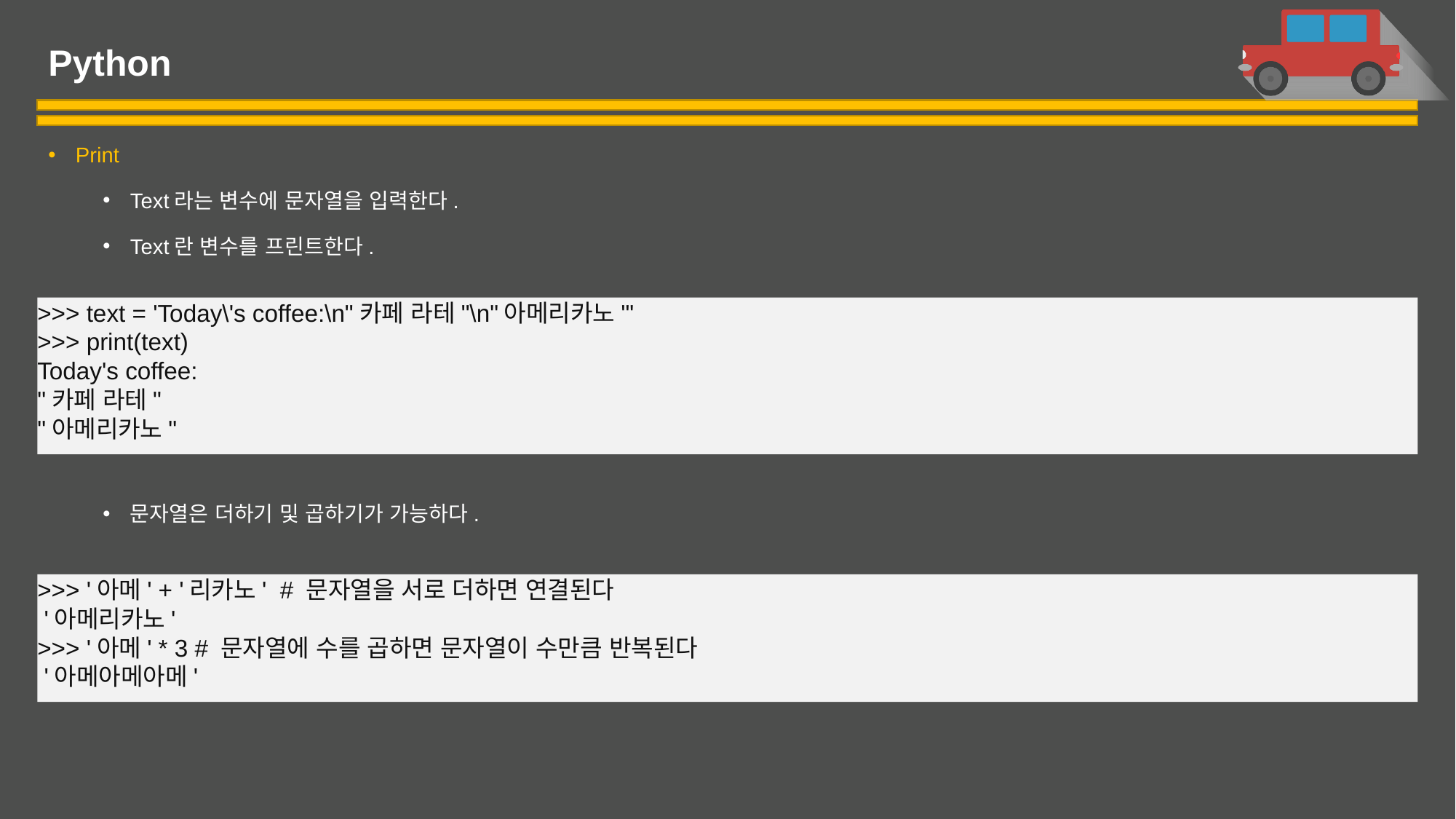

# Python
Print
Text라는 변수에 문자열을 입력한다.
Text란 변수를 프린트한다.

문자열은 더하기 및 곱하기가 가능하다.
>>> text = 'Today\'s coffee:\n"카페 라테"\n"아메리카노"'
>>> print(text)
Today's coffee:
"카페 라테"
"아메리카노"
>>> '아메' + '리카노'  # 문자열을 서로 더하면 연결된다
 '아메리카노'
>>> '아메' * 3 # 문자열에 수를 곱하면 문자열이 수만큼 반복된다
 '아메아메아메'